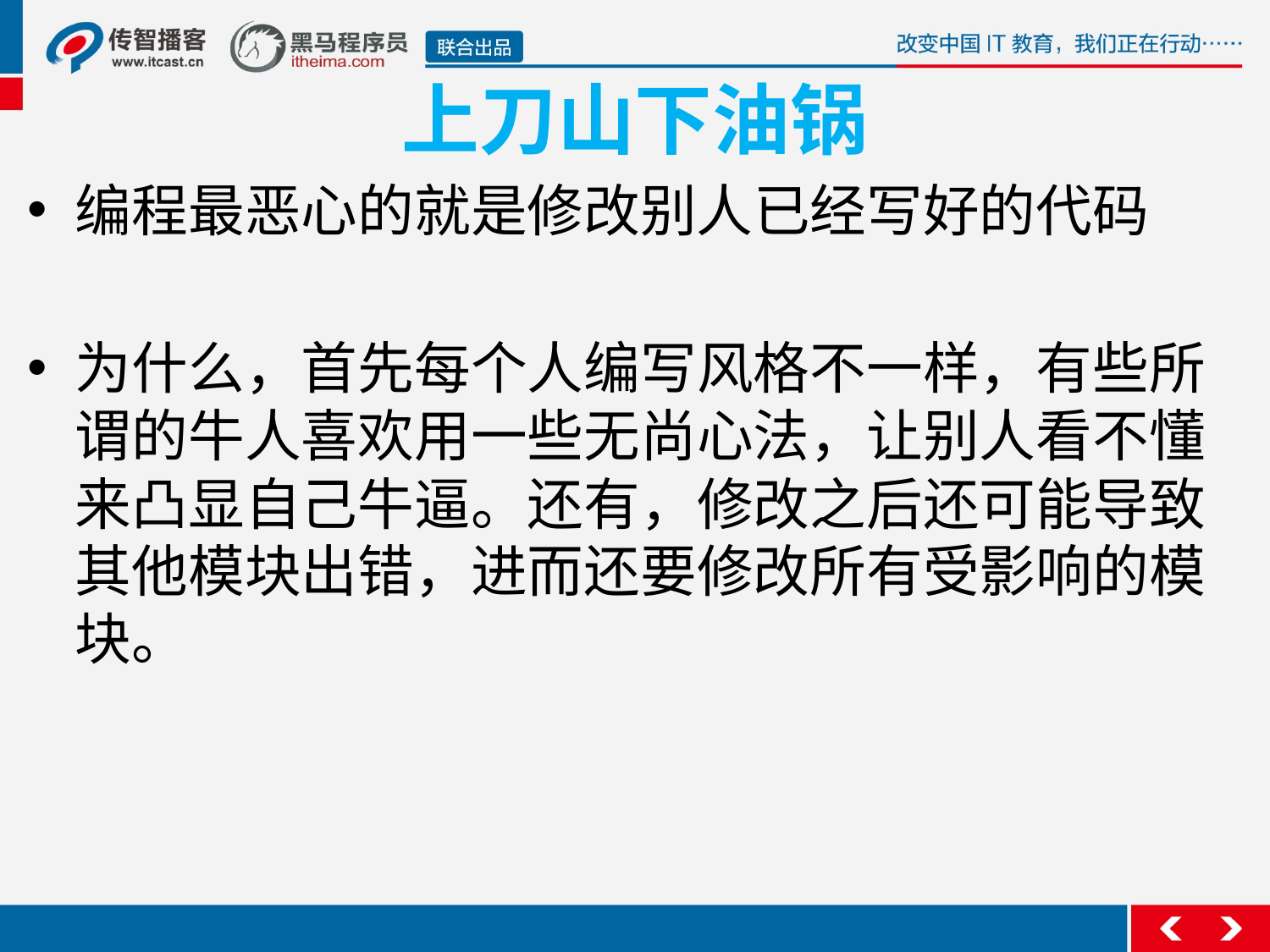

# 上刀山下油锅
编程最恶心的就是修改别人已经写好的代码

为什么，首先每个人编写风格不一样，有些所谓的牛人喜欢用一些无尚心法，让别人看不懂来凸显自己牛逼。还有，修改之后还可能导致其他模块出错，进而还要修改所有受影响的模块。